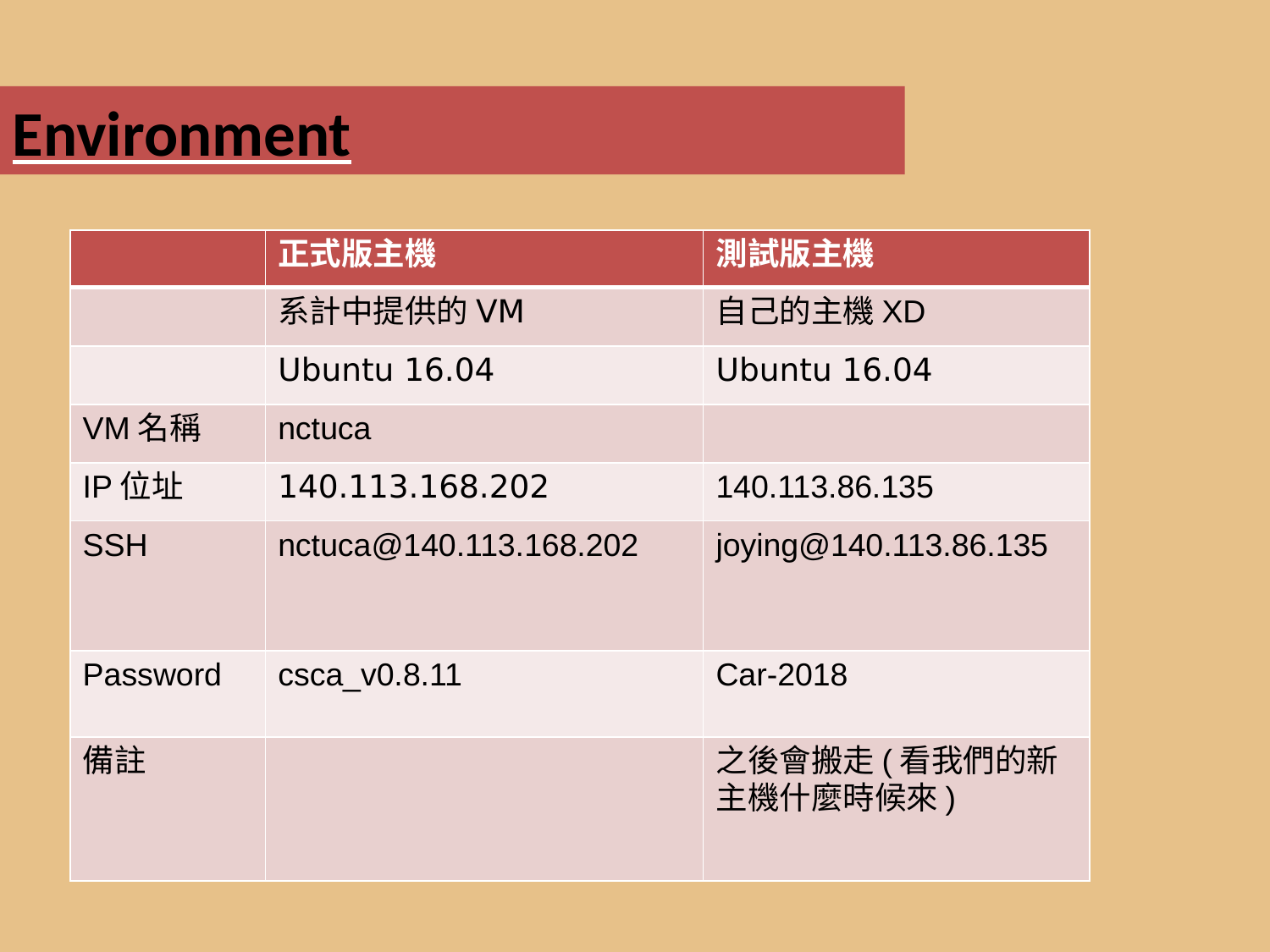

Environment

|  | 正式版主機 | 測試版主機 |
| --- | --- | --- |
|  | 系計中提供的VM | 自己的主機XD |
|  | Ubuntu 16.04 | Ubuntu 16.04 |
| VM名稱 | nctuca |  |
| IP位址 | 140.113.168.202 | 140.113.86.135 |
| SSH | nctuca@140.113.168.202 | joying@140.113.86.135 |
| Password | csca\_v0.8.11 | Car-2018 |
| 備註 |  | 之後會搬走(看我們的新主機什麼時候來) |